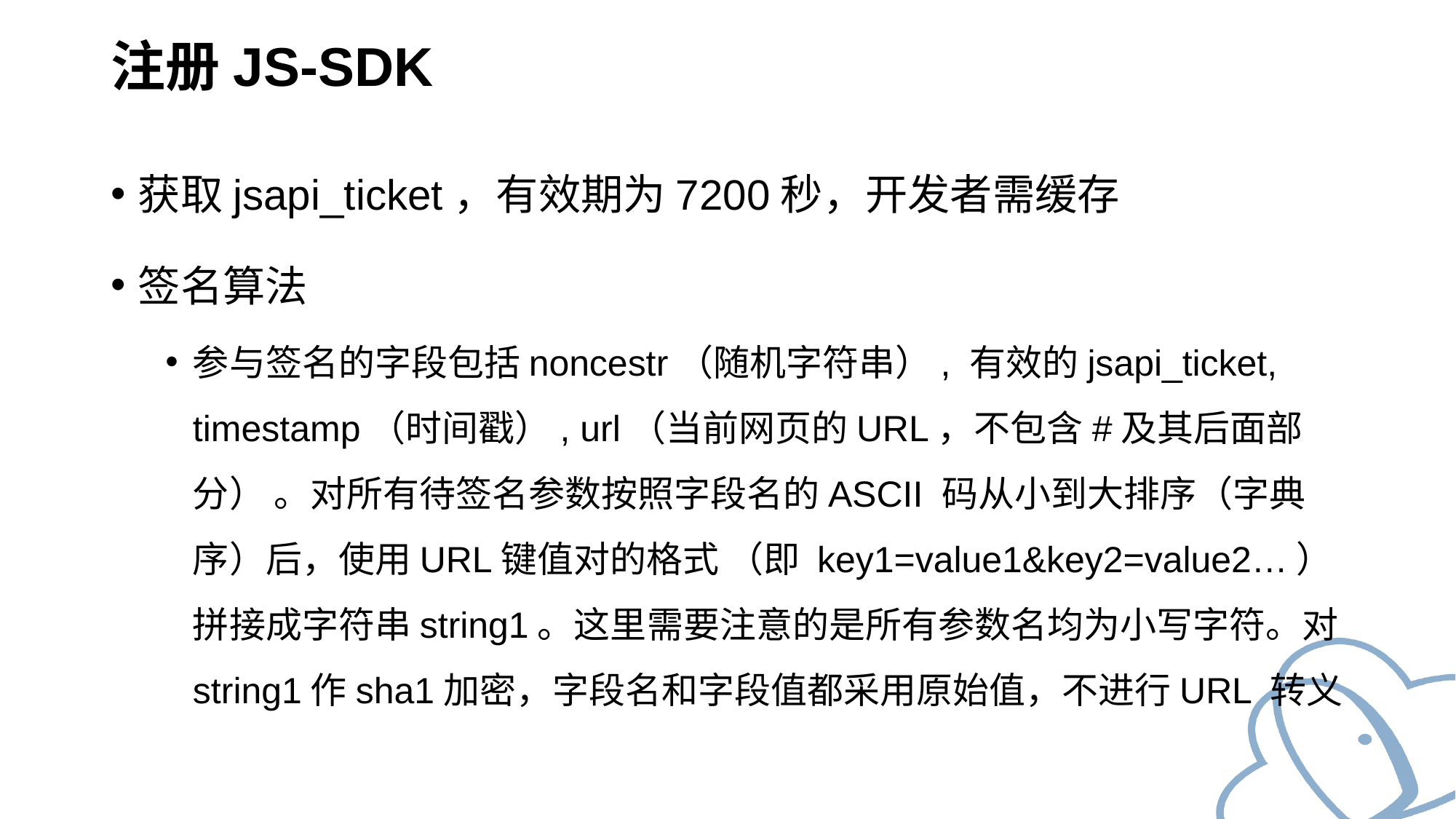

# 注册JS-SDK
获取jsapi_ticket，有效期为7200秒，开发者需缓存
签名算法
参与签名的字段包括noncestr（随机字符串）, 有效的jsapi_ticket, timestamp（时间戳）, url（当前网页的URL，不包含#及其后面部分） 。对所有待签名参数按照字段名的ASCII 码从小到大排序（字典序）后，使用URL键值对的格式 （即 key1=value1&key2=value2…）拼接成字符串string1。这里需要注意的是所有参数名均为小写字符。对string1作sha1加密，字段名和字段值都采用原始值，不进行URL 转义